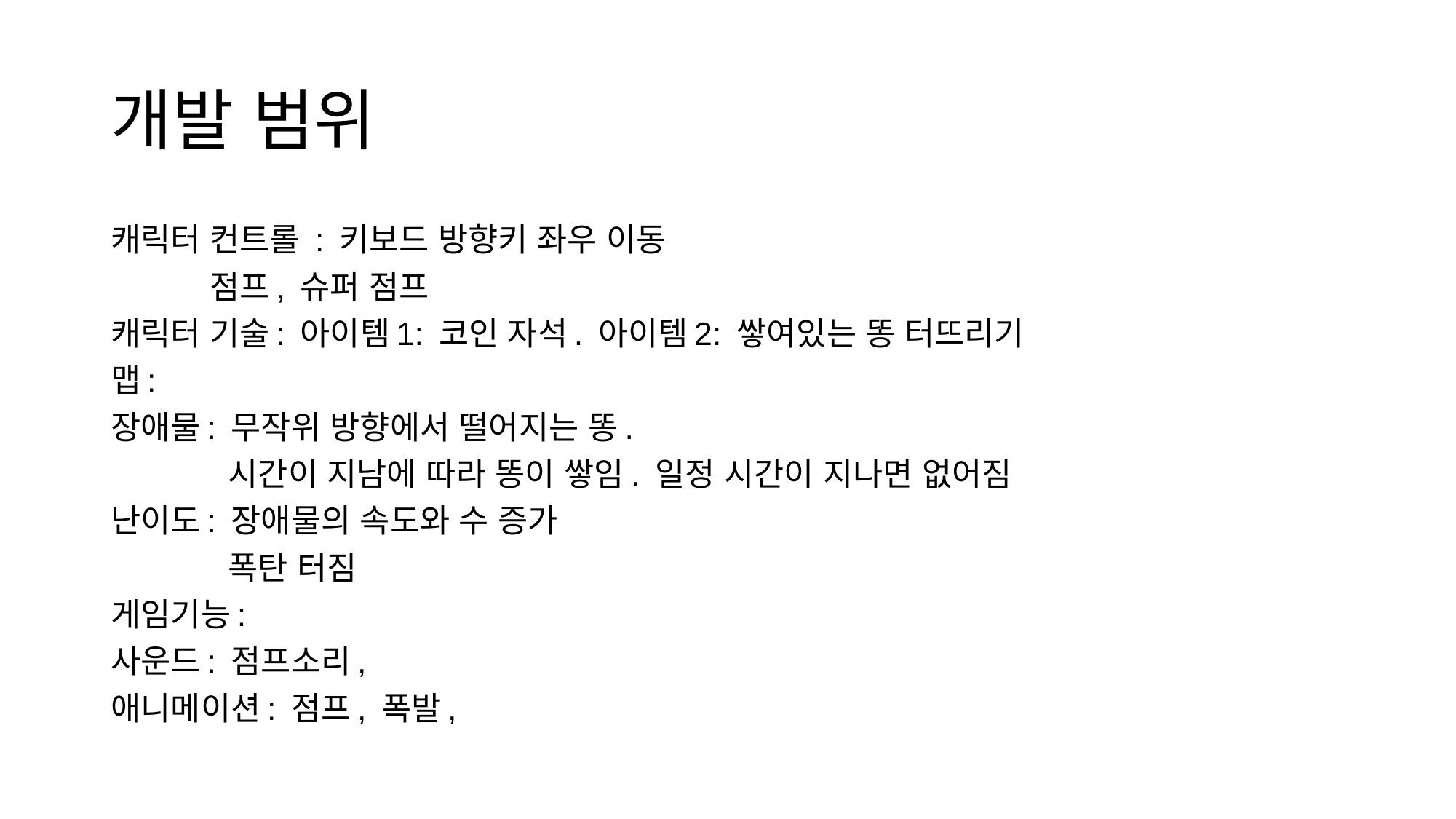

# 개발 범위
캐릭터 컨트롤 : 키보드 방향키 좌우 이동
			 점프, 슈퍼 점프
캐릭터 기술: 아이템1: 코인 자석. 아이템2: 쌓여있는 똥 터뜨리기
맵:
장애물: 무작위 방향에서 떨어지는 똥.
	   시간이 지남에 따라 똥이 쌓임. 일정 시간이 지나면 없어짐
난이도: 장애물의 속도와 수 증가
	   폭탄 터짐
게임기능:
사운드: 점프소리,
애니메이션: 점프, 폭발,